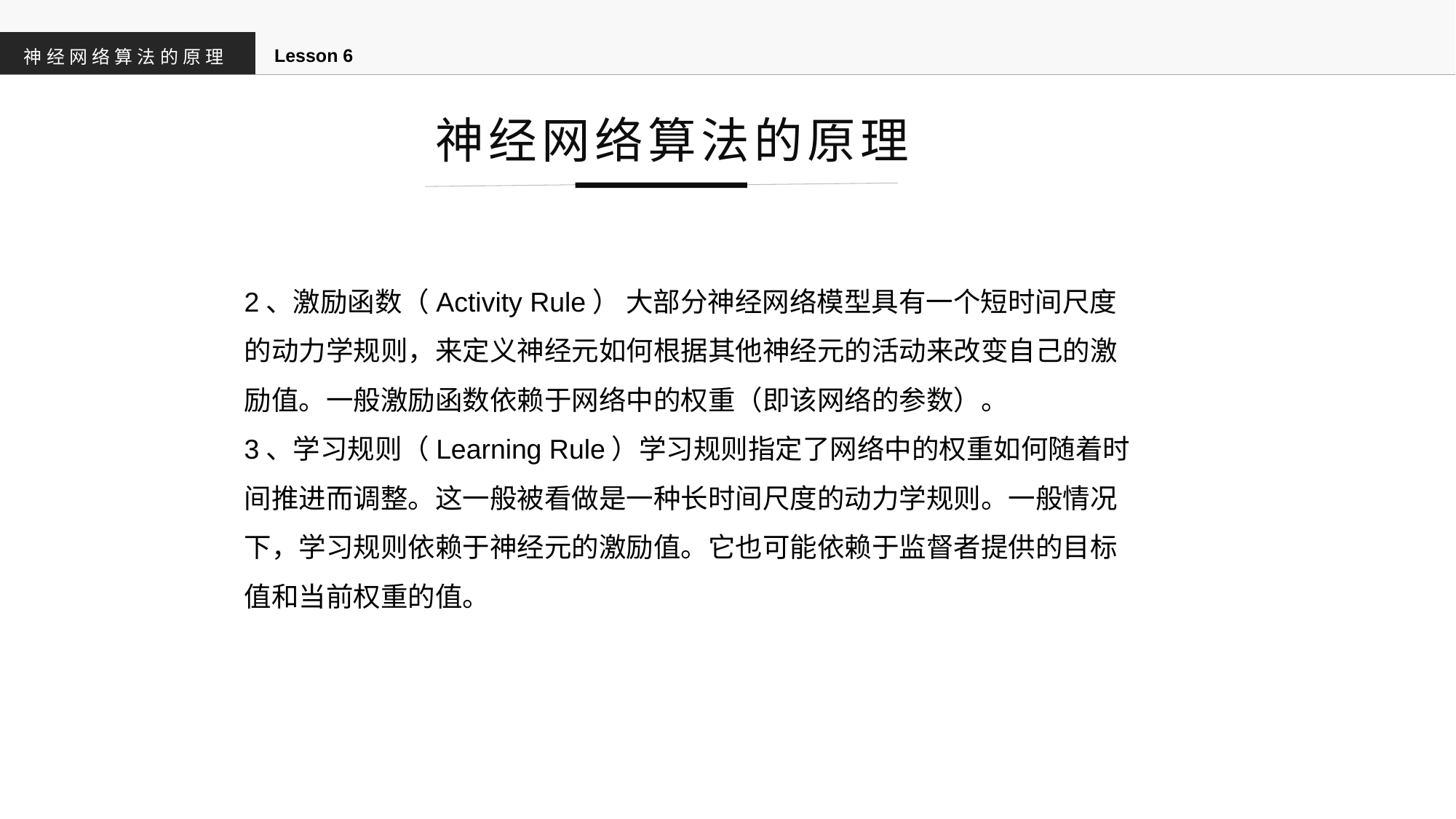

Lesson 6
神经网络算法的原理
神经网络算法的原理

2、激励函数（Activity Rule） 大部分神经网络模型具有一个短时间尺度的动力学规则，来定义神经元如何根据其他神经元的活动来改变自己的激励值。一般激励函数依赖于网络中的权重（即该网络的参数）。
3、学习规则（Learning Rule）学习规则指定了网络中的权重如何随着时间推进而调整。这一般被看做是一种长时间尺度的动力学规则。一般情况下，学习规则依赖于神经元的激励值。它也可能依赖于监督者提供的目标值和当前权重的值。